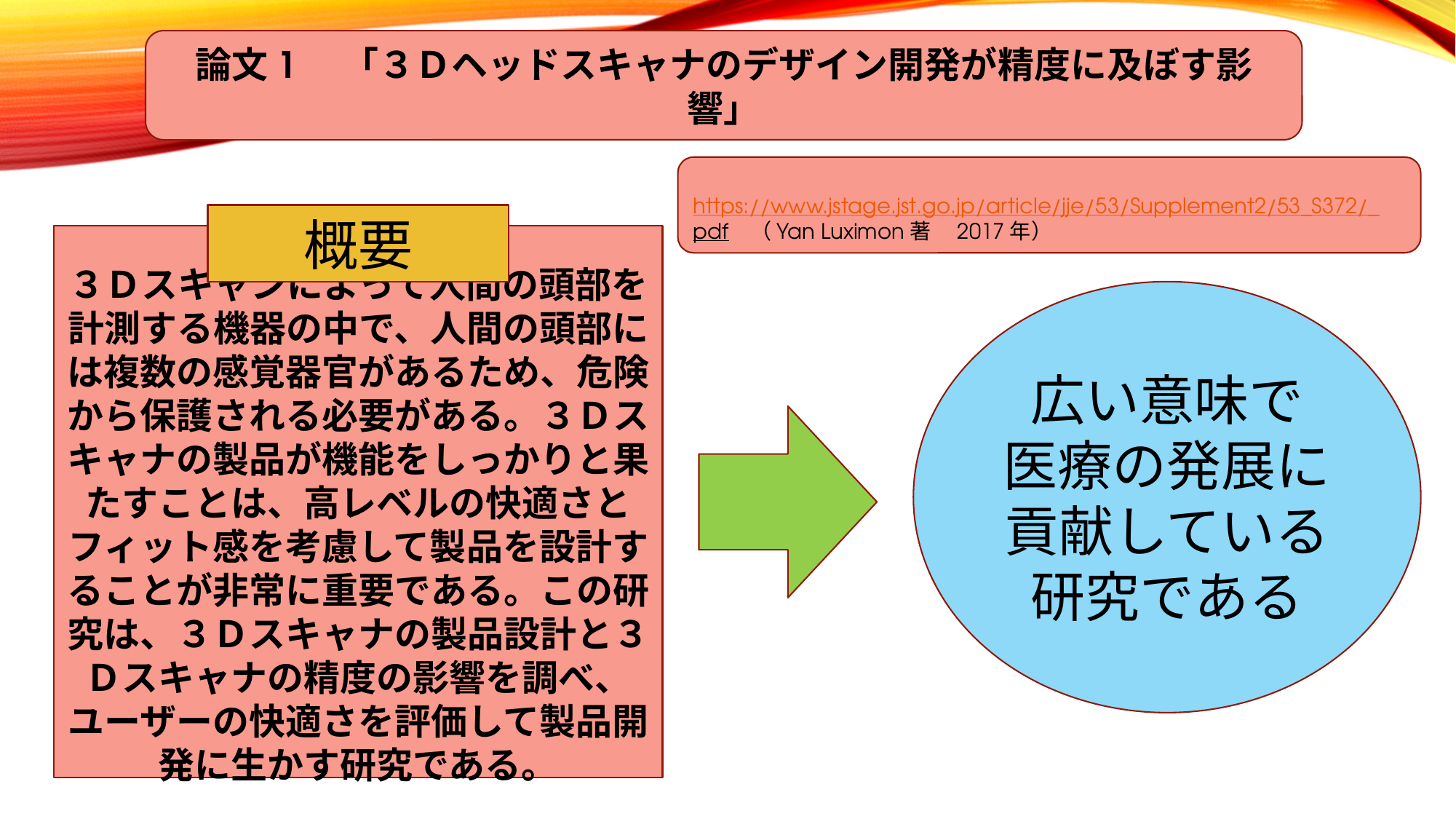

論文1　「３Ｄヘッドスキャナのデザイン開発が精度に及ぼす影響」

https://www.jstage.jst.go.jp/article/jje/53/Supplement2/53_S372/_pdf　（Yan Luximon著　2017年）
概要

３Ｄスキャンによって人間の頭部を計測する機器の中で、人間の頭部には複数の感覚器官があるため、危険から保護される必要がある。３Ｄスキャナの製品が機能をしっかりと果たすことは、高レベルの快適さとフィット感を考慮して製品を設計することが非常に重要である。この研究は、３Ｄスキャナの製品設計と３Ｄスキャナの精度の影響を調べ、ユーザーの快適さを評価して製品開発に生かす研究である。
広い意味で
医療の発展に貢献している研究である